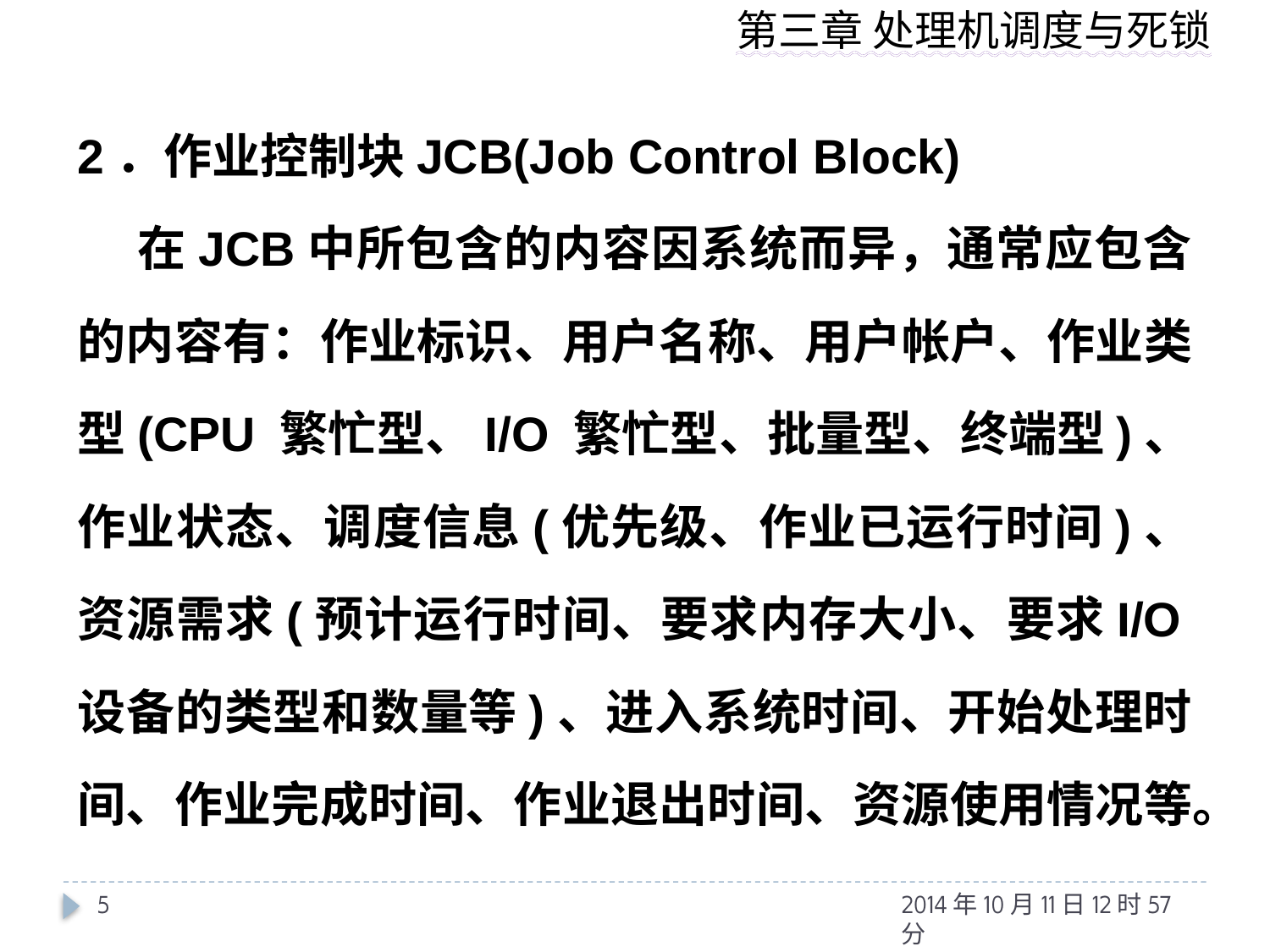

2．作业控制块JCB(Job Control Block)
    在JCB中所包含的内容因系统而异，通常应包含的内容有：作业标识、用户名称、用户帐户、作业类型(CPU 繁忙型、I/O 繁忙型、批量型、终端型)、作业状态、调度信息(优先级、作业已运行时间)、资源需求(预计运行时间、要求内存大小、要求I/O设备的类型和数量等)、进入系统时间、开始处理时间、作业完成时间、作业退出时间、资源使用情况等。

5
2014年10月11日12时57分